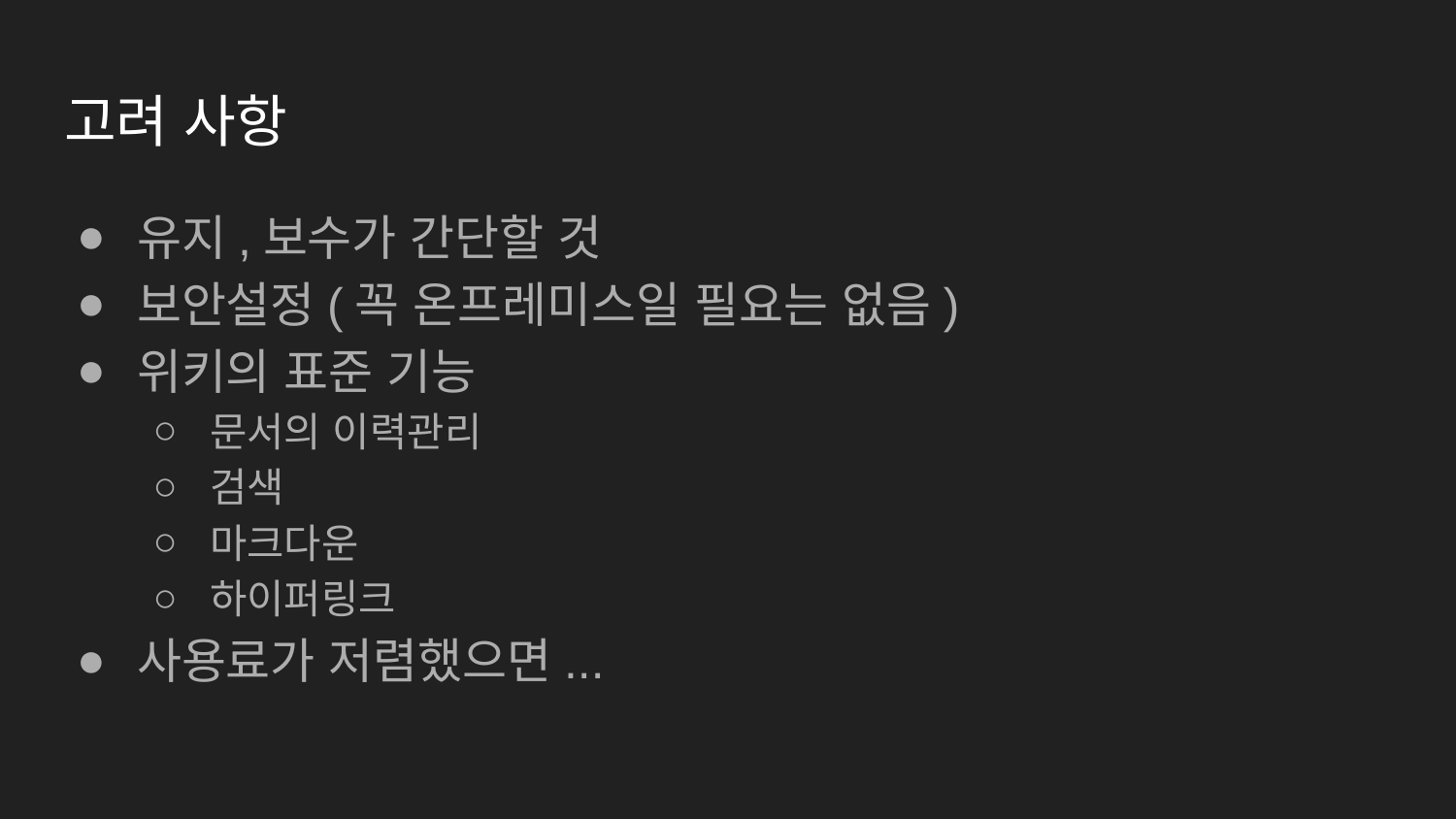

# 고려 사항
유지,보수가 간단할 것
보안설정(꼭 온프레미스일 필요는 없음)
위키의 표준 기능
문서의 이력관리
검색
마크다운
하이퍼링크
사용료가 저렴했으면...